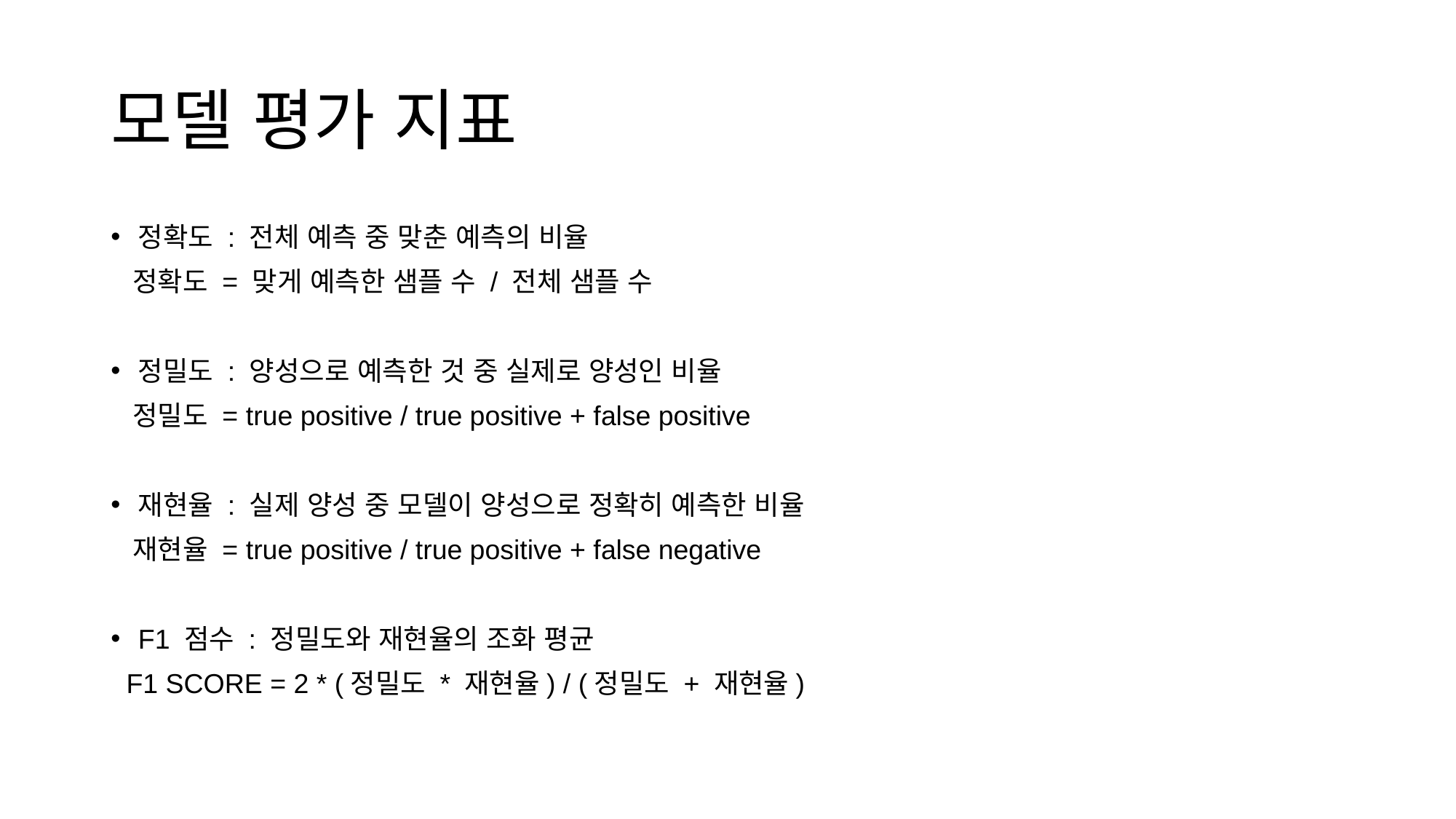

# 모델 평가 지표
정확도 : 전체 예측 중 맞춘 예측의 비율
  정확도 = 맞게 예측한 샘플 수 / 전체 샘플 수

정밀도 : 양성으로 예측한 것 중 실제로 양성인 비율
  정밀도 = true positive / true positive + false positive

재현율 : 실제 양성 중 모델이 양성으로 정확히 예측한 비율
  재현율 = true positive / true positive + false negative

F1 점수 : 정밀도와 재현율의 조화 평균
  F1 SCORE = 2 * (정밀도 * 재현율) / (정밀도 + 재현율)